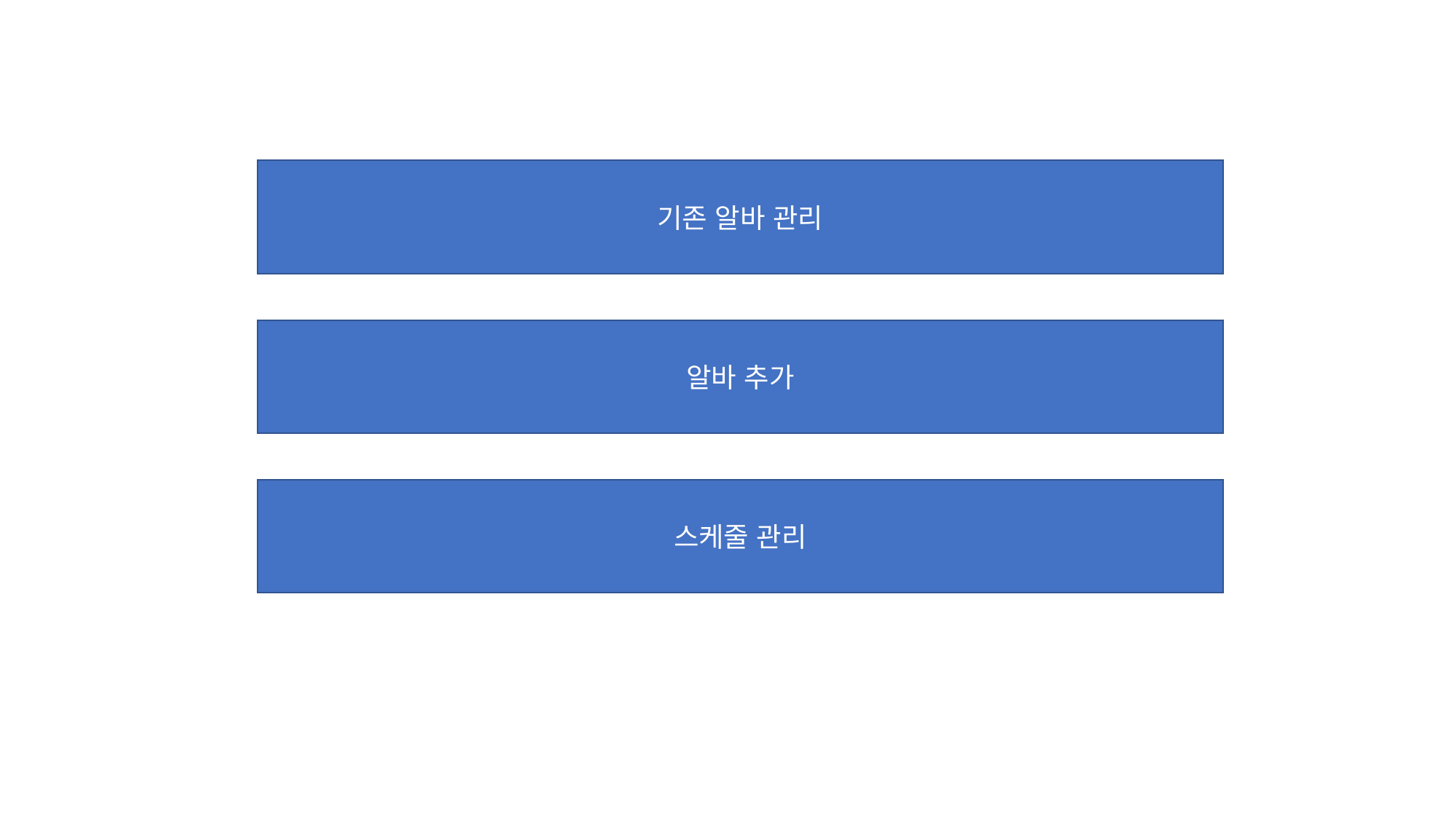

기존 알바 관리
알바 추가
스케줄 관리